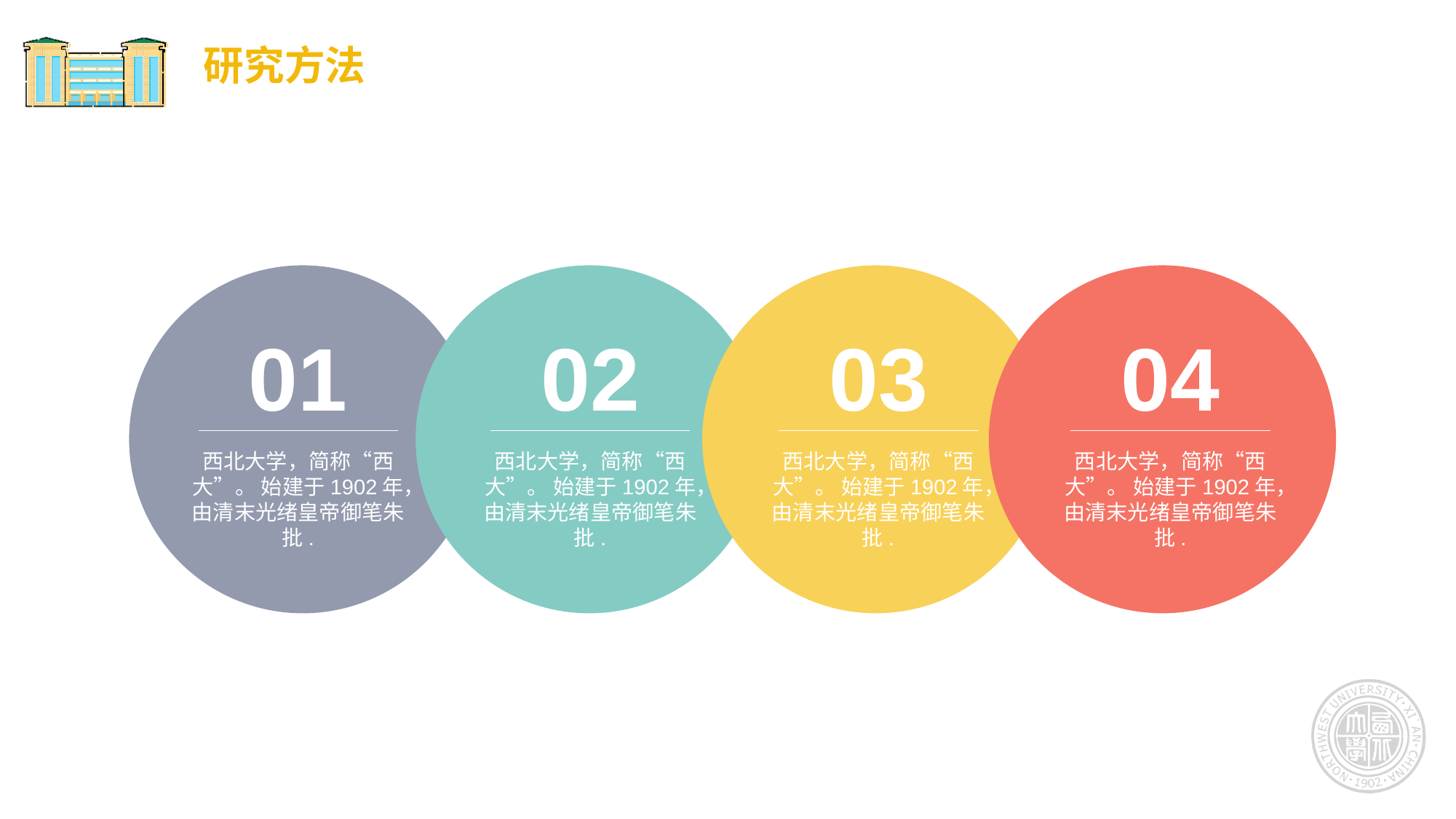

研究方法

01
02
03
04
西北大学，简称“西大”。 始建于1902年，由清末光绪皇帝御笔朱批.
西北大学，简称“西大”。 始建于1902年，由清末光绪皇帝御笔朱批.
西北大学，简称“西大”。 始建于1902年，由清末光绪皇帝御笔朱批.
西北大学，简称“西大”。 始建于1902年，由清末光绪皇帝御笔朱批.